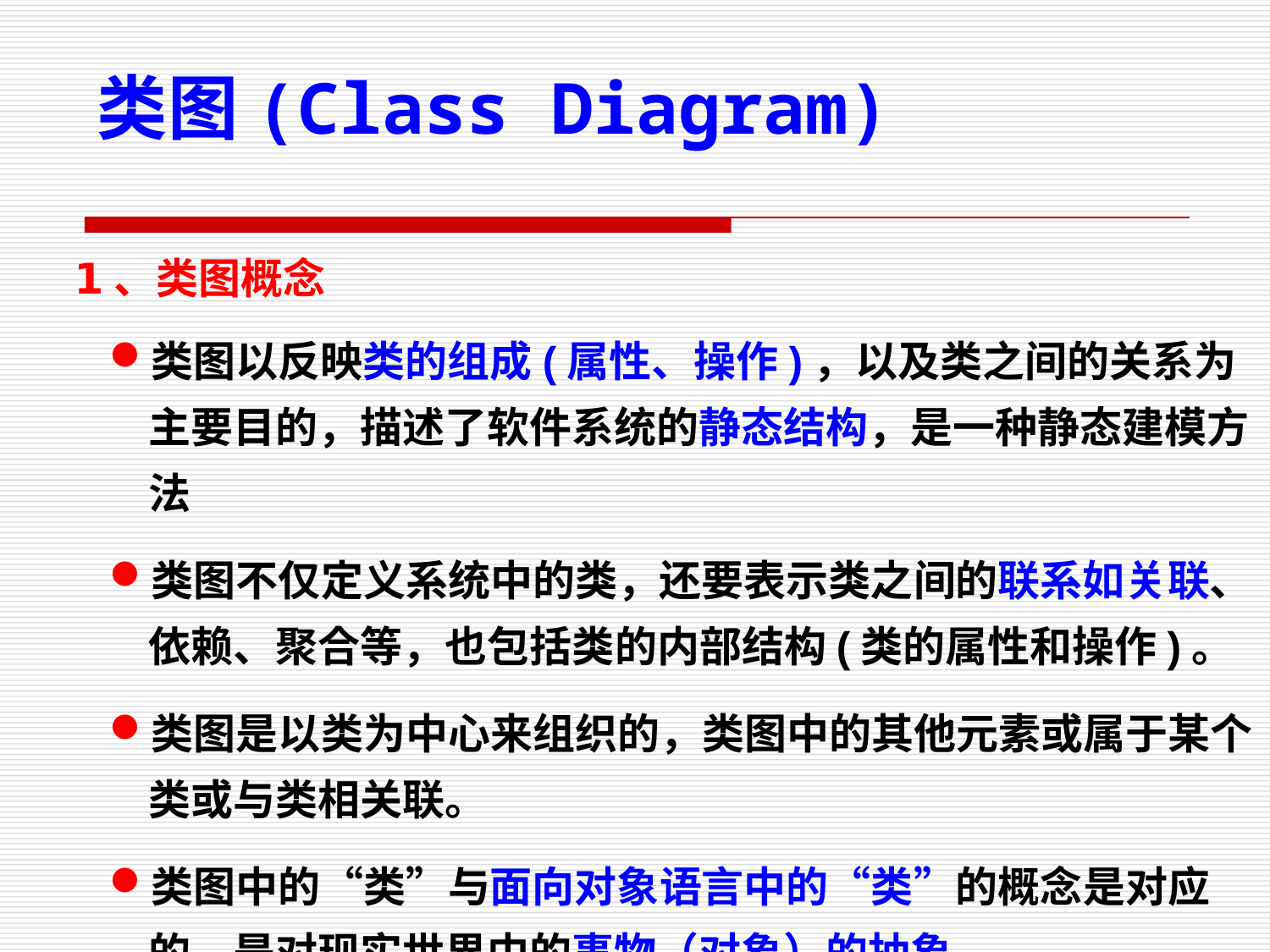

类图(Class Diagram)
1、类图概念
类图以反映类的组成(属性、操作)，以及类之间的关系为主要目的，描述了软件系统的静态结构，是一种静态建模方法
类图不仅定义系统中的类，还要表示类之间的联系如关联、依赖、聚合等，也包括类的内部结构(类的属性和操作)。
类图是以类为中心来组织的，类图中的其他元素或属于某个类或与类相关联。
类图中的“类”与面向对象语言中的“类”的概念是对应的，是对现实世界中的事物（对象）的抽象。